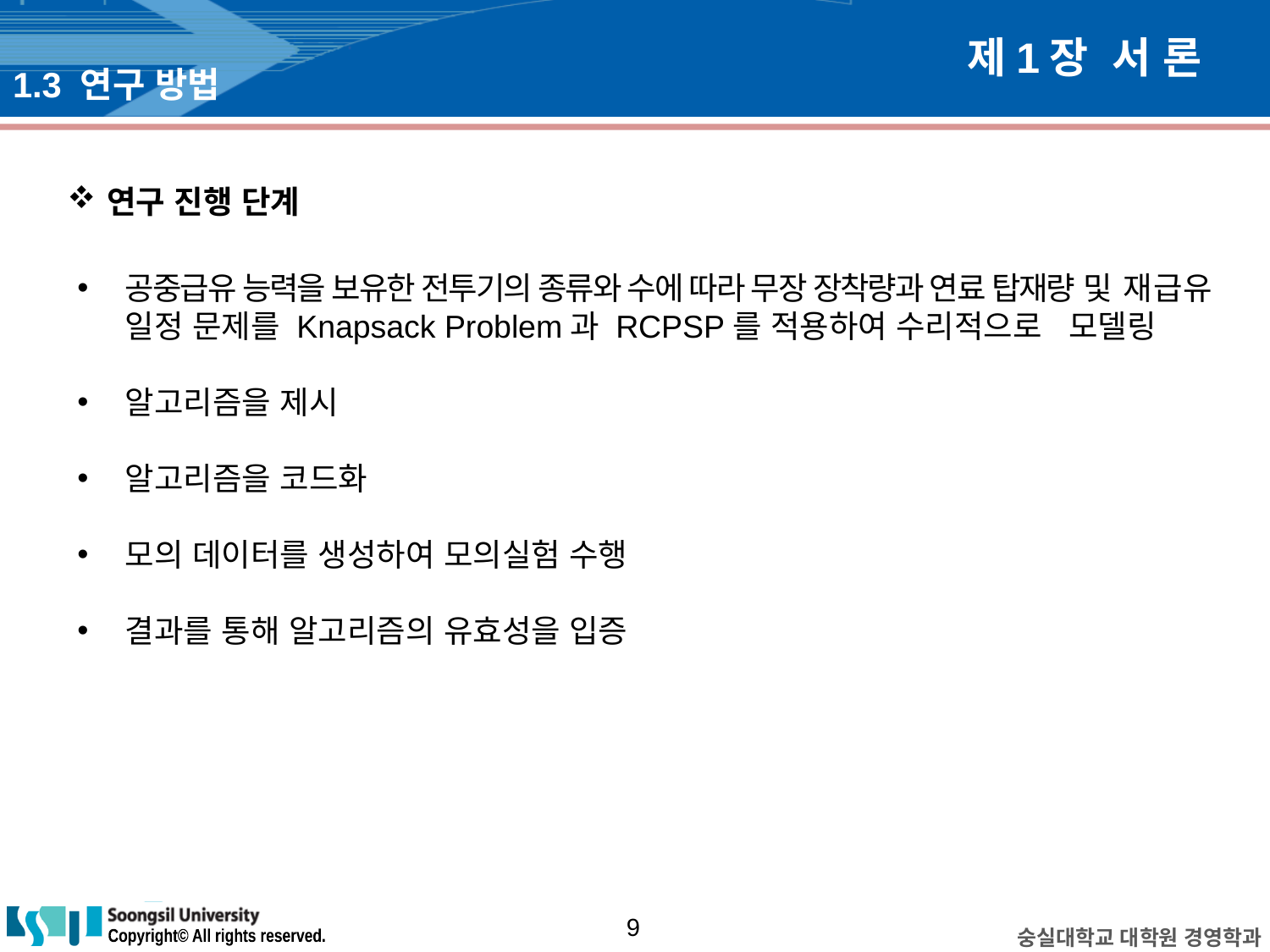

# 제1장  서 론
1.3 연구 방법
연구 진행 단계
공중급유 능력을 보유한 전투기의 종류와 수에 따라 무장 장착량과 연료 탑재량 및 재급유 일정 문제를 Knapsack Problem과 RCPSP를 적용하여 수리적으로   모델링

알고리즘을 제시

알고리즘을 코드화

모의 데이터를 생성하여 모의실험 수행

결과를 통해 알고리즘의 유효성을 입증